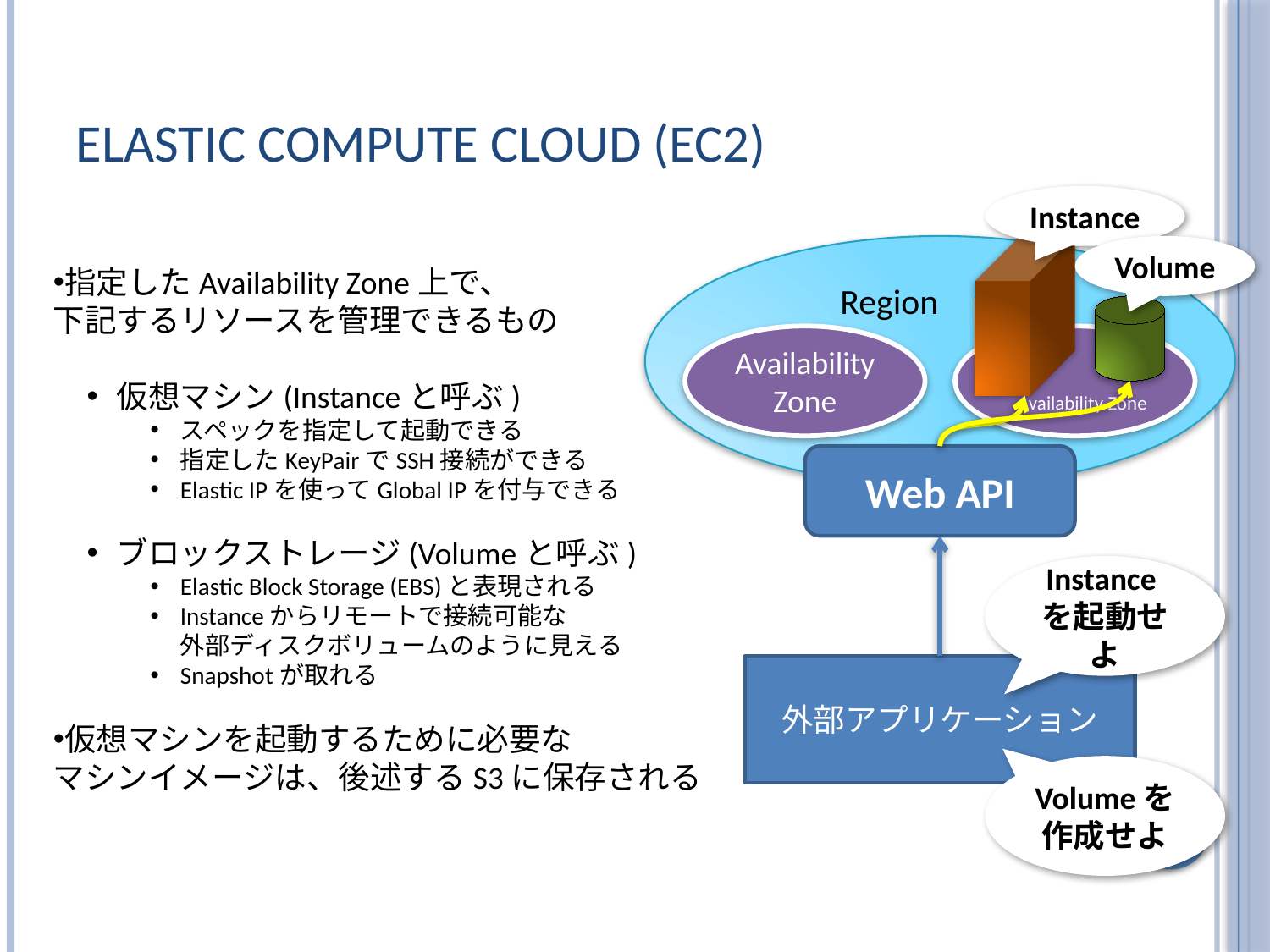

# Elastic Compute Cloud (EC2)
Instance
            Region

Volume
指定したAvailability Zone上で、
下記するリソースを管理できるもの

仮想マシン(Instanceと呼ぶ)
スペックを指定して起動できる
指定したKeyPairでSSH接続ができる
Elastic IPを使ってGlobal IPを付与できる

ブロックストレージ(Volumeと呼ぶ)
Elastic Block Storage (EBS)と表現される
Instanceからリモートで接続可能な
外部ディスクボリュームのように見える
Snapshotが取れる

仮想マシンを起動するために必要な
マシンイメージは、後述するS3に保存される

Availability Zone
Availability Zone
Web API
Instanceを起動せよ
外部アプリケーション
Volumeを作成せよ
24